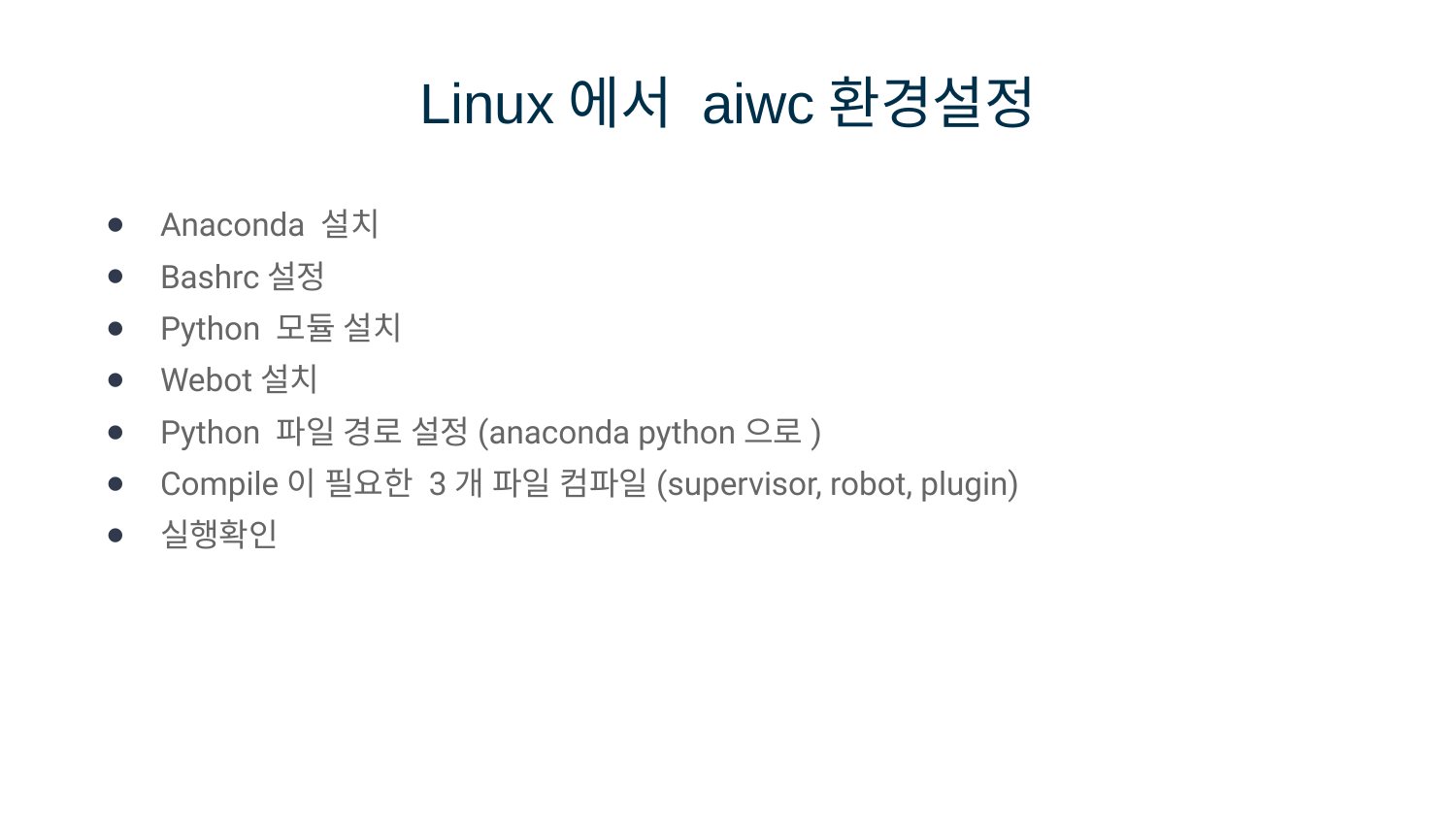

# Linux에서 aiwc환경설정
Anaconda 설치
Bashrc설정
Python 모듈 설치
Webot설치
Python 파일 경로 설정(anaconda python으로)
Compile이 필요한 3개 파일 컴파일(supervisor, robot, plugin)
실행확인